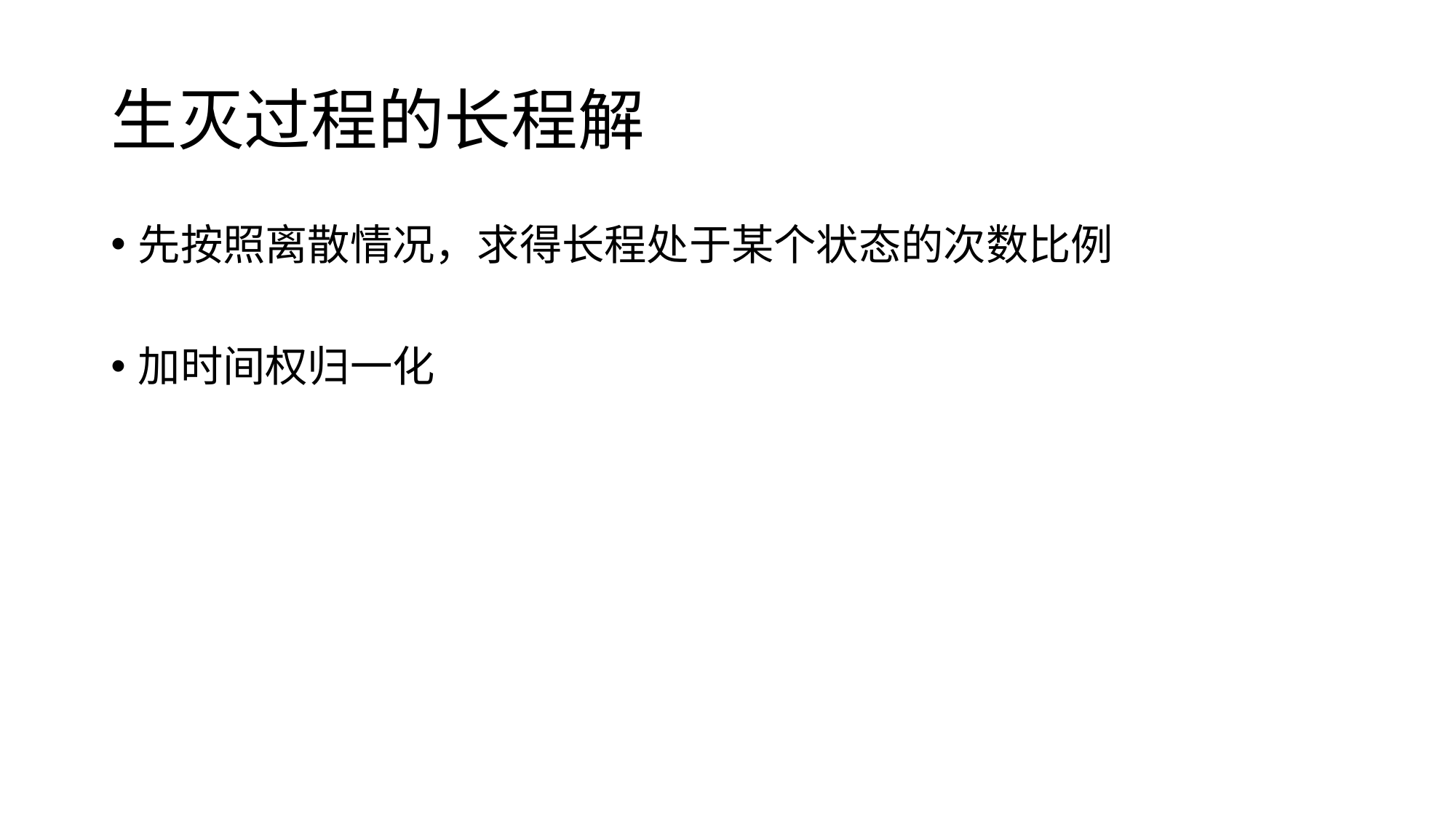

# 生灭过程的长程解
先按照离散情况，求得长程处于某个状态的次数比例

加时间权归一化